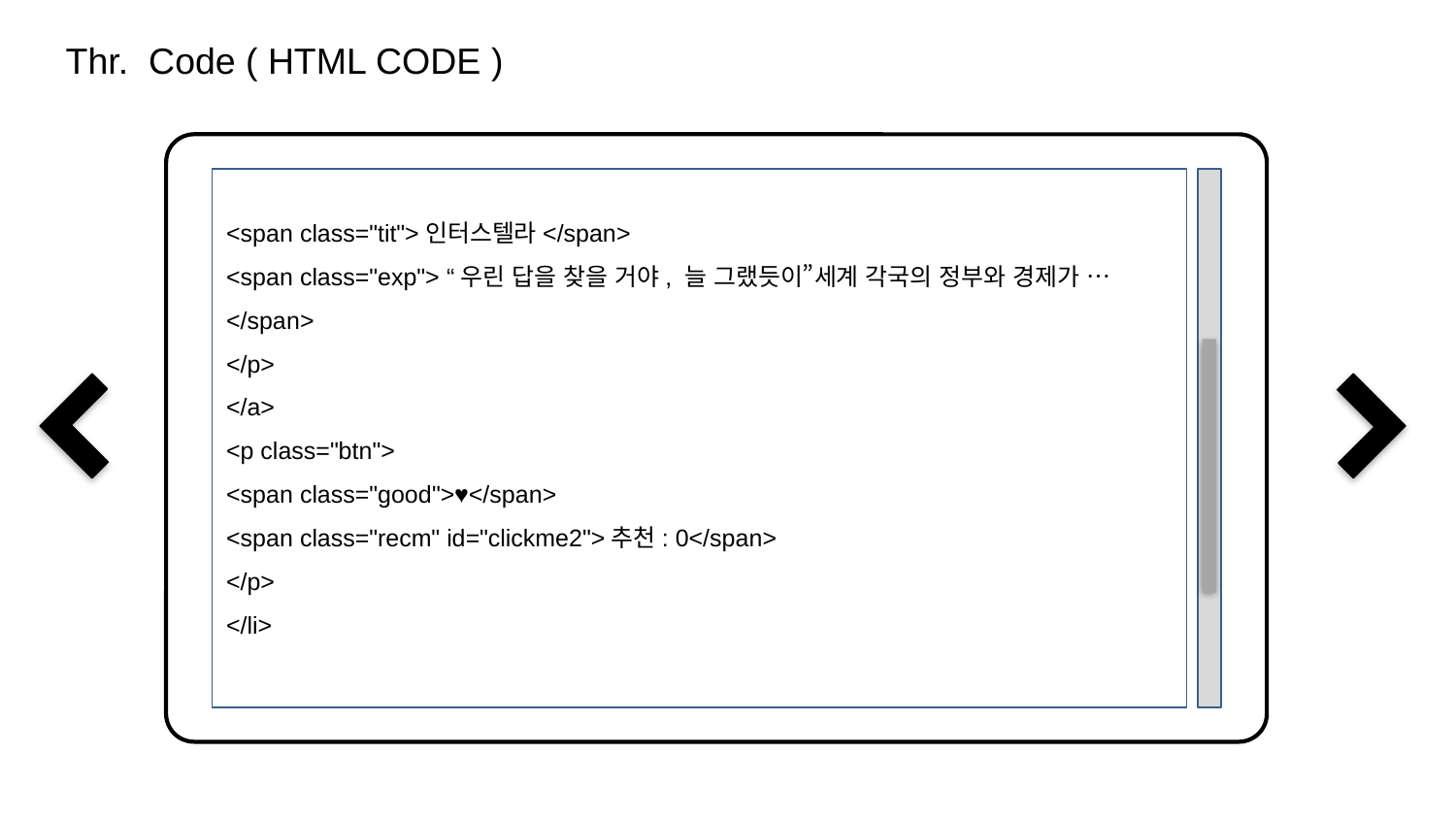

Thr.  Code ( HTML CODE )

<span class="tit">인터스텔라</span>
<span class="exp"> “우린 답을 찾을 거야, 늘 그랬듯이”세계 각국의 정부와 경제가 …
</span>
</p>
</a>
<p class="btn">
<span class="good">♥</span>
<span class="recm" id="clickme2">추천: 0</span>
</p>
</li>